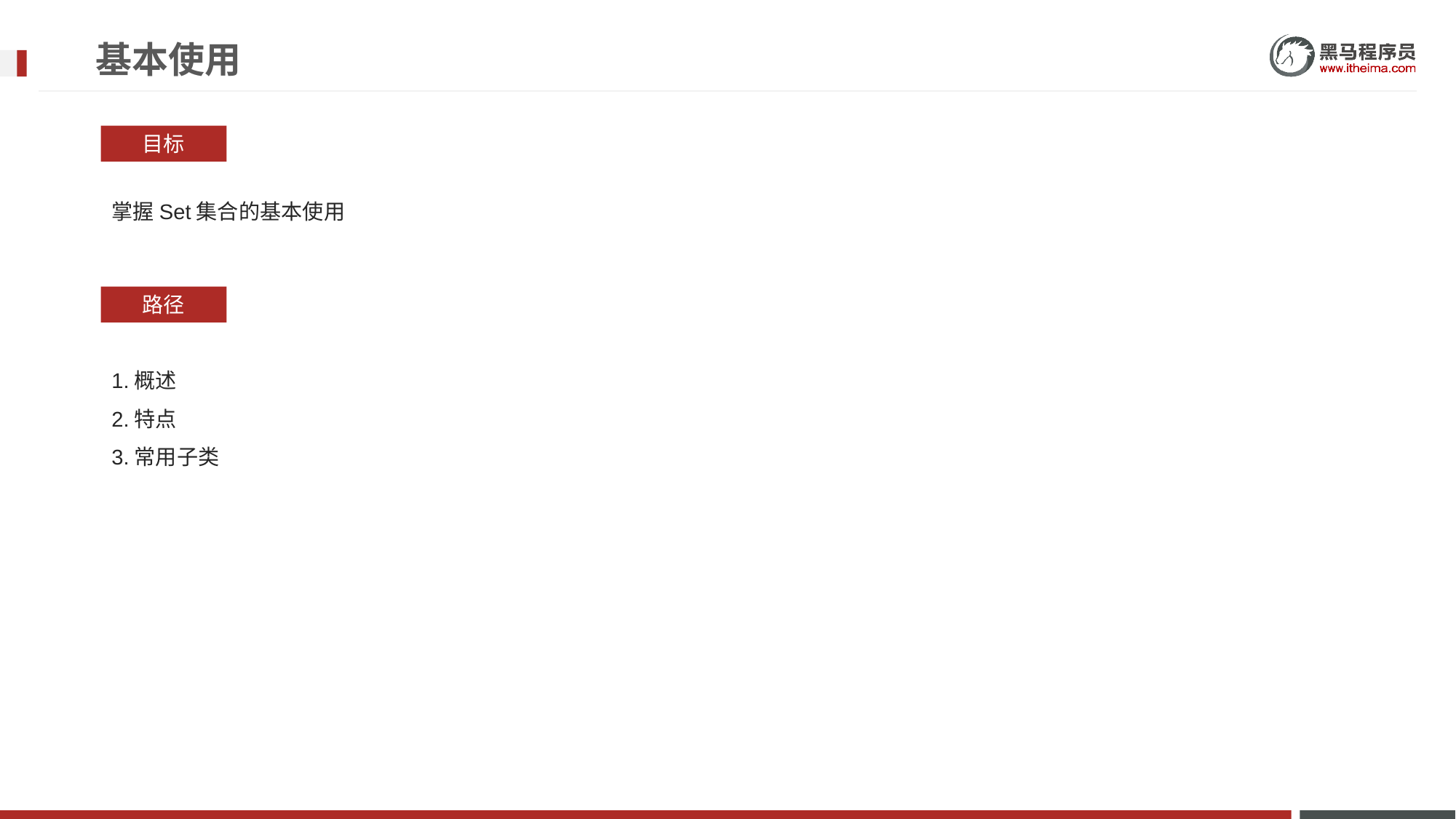

# 基本使用
目标
掌握Set集合的基本使用
路径
1.概述
2.特点
3.常用子类